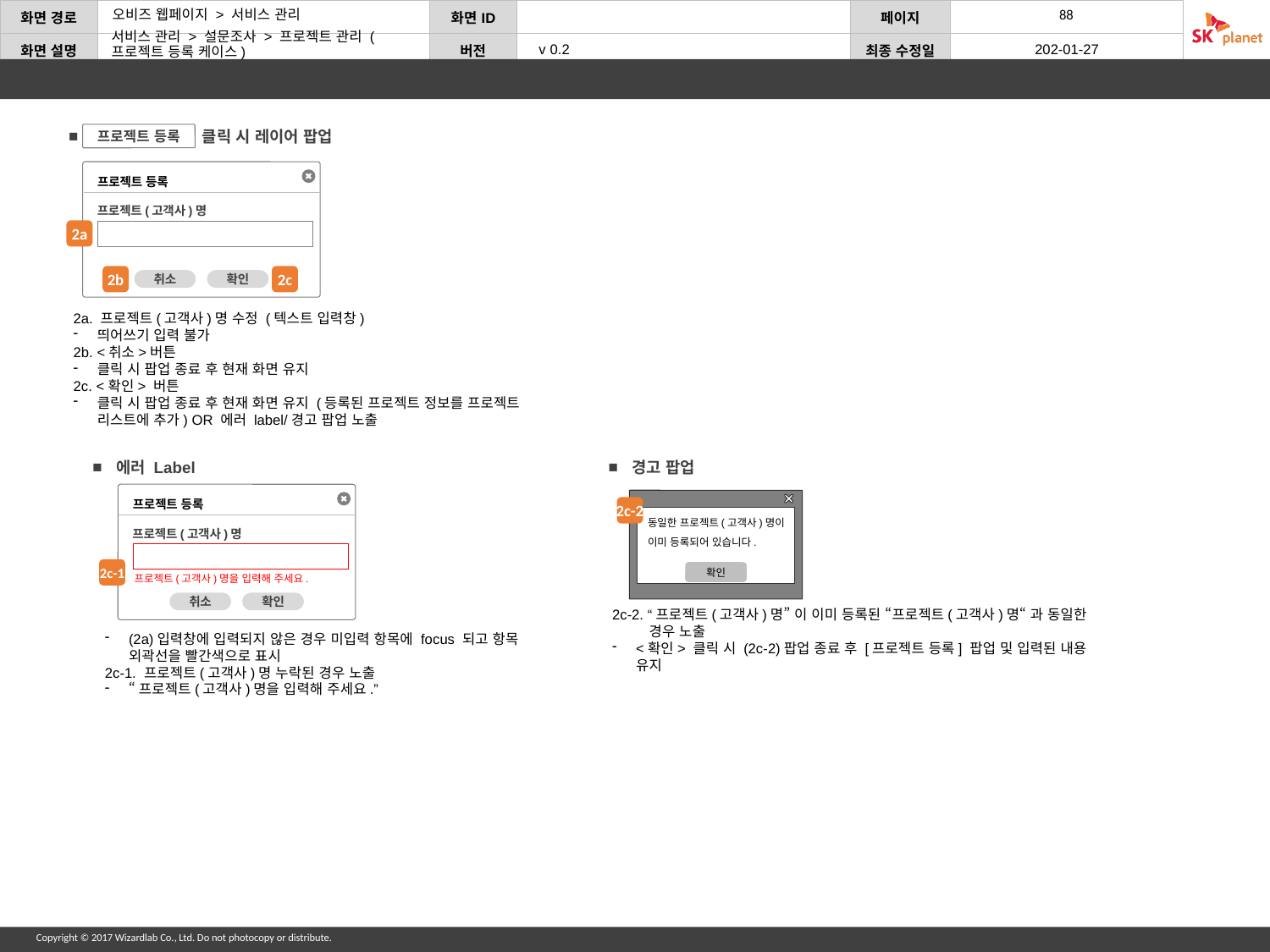

서비스 관리 > 설문조사 > 프로젝트 관리 (프로젝트 등록 케이스)
                        클릭 시 레이어 팝업
프로젝트 등록

프로젝트 등록

프로젝트(고객사)명

취소
확인
2a
2b
2c
2a. 프로젝트(고객사)명 수정 (텍스트 입력창)
띄어쓰기 입력 불가
2b. <취소>버튼
클릭 시 팝업 종료 후 현재 화면 유지
2c. <확인> 버튼
클릭 시 팝업 종료 후 현재 화면 유지 (등록된 프로젝트 정보를 프로젝트 리스트에 추가) OR 에러 label/경고 팝업 노출
에러 Label
경고 팝업

프로젝트 등록

프로젝트(고객사)명

프로젝트(고객사)명을 입력해 주세요.
취소
확인

 동일한 프로젝트(고객사)명이
 이미 등록되어 있습니다.
확인
2c-2
2c-1
2c-2. “프로젝트(고객사)명” 이 이미 등록된 “프로젝트(고객사)명“ 과 동일한 경우 노출
<확인> 클릭 시 (2c-2)팝업 종료 후 [프로젝트 등록] 팝업 및 입력된 내용 유지
(2a)입력창에 입력되지 않은 경우 미입력 항목에 focus 되고 항목 외곽선을 빨간색으로 표시
2c-1. 프로젝트(고객사)명 누락된 경우 노출
“프로젝트(고객사)명을 입력해 주세요.”